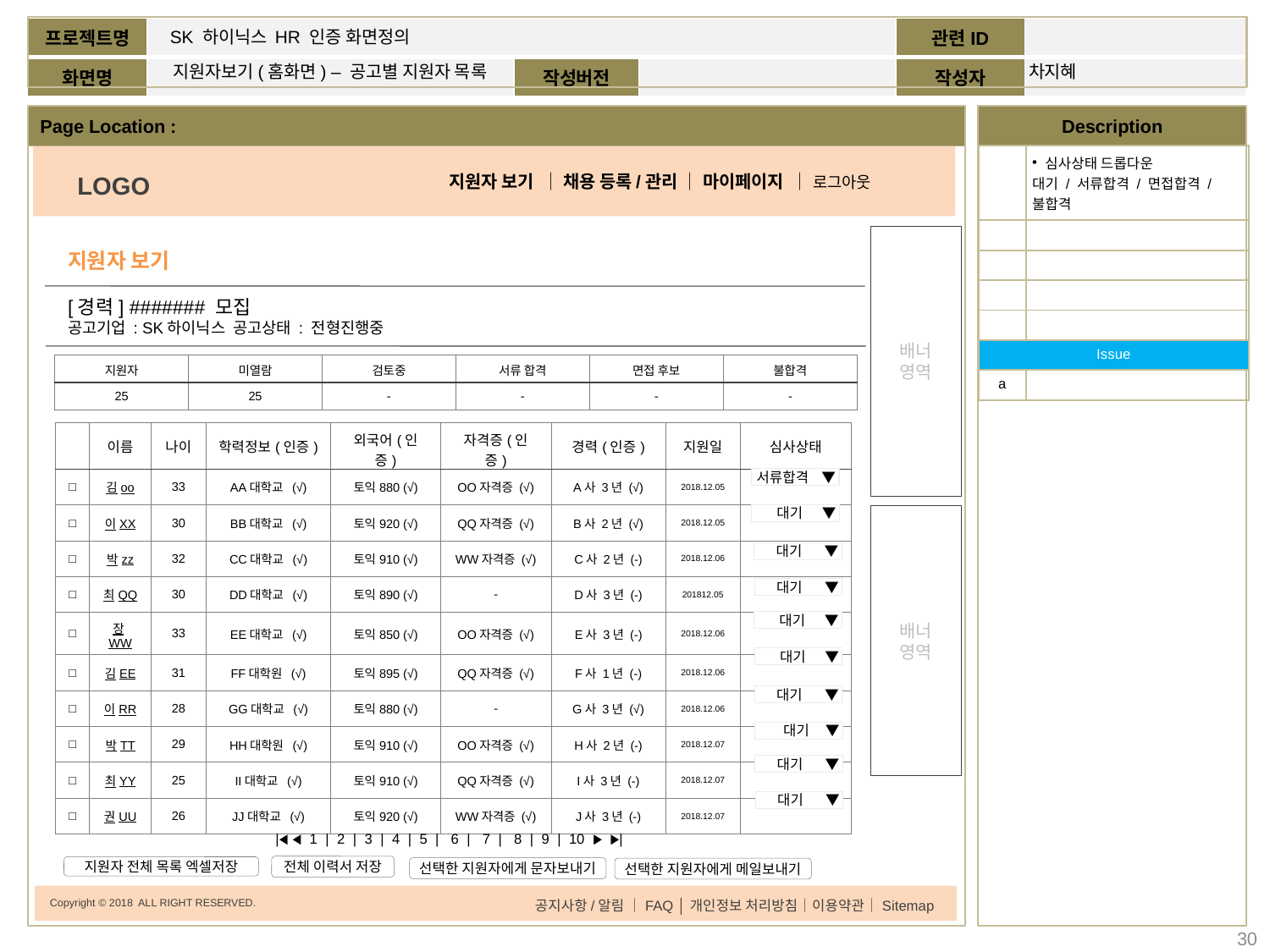

SK 하이닉스 HR 인증 화면정의
지원자보기(홈화면) – 공고별 지원자 목록
차지혜
|  | 심사상태 드롭다운 대기 / 서류합격 / 면접합격 / 불합격 |
| --- | --- |
|  |  |
|  |  |
|  |  |
|  |  |
| Issue |  |
| a |  |

LOGO
지원자 보기  │ 채용 등록/관리 │ 마이페이지  │ 로그아웃
배너
영역
지원자 보기
[경력] ####### 모집
공고기업 : SK하이닉스  공고상태 : 전형진행중
| 지원자 | 미열람 | 검토중 | 서류 합격 | 면접 후보 | 불합격 |
| --- | --- | --- | --- | --- | --- |
| 25 | 25 | - | - | - | - |
|  | 이름 | 나이 | 학력정보(인증) | 외국어(인증) | 자격증(인증) | 경력(인증) | 지원일 | 심사상태 |
| --- | --- | --- | --- | --- | --- | --- | --- | --- |
| □ | 김oo | 33 | AA대학교 (√) | 토익880 (√) | OO자격증 (√) | A사 3년 (√) | 2018.12.05 |  |
| □ | 이XX | 30 | BB대학교 (√) | 토익920 (√) | QQ자격증 (√) | B사 2년 (√) | 2018.12.05 |  |
| □ | 박zz | 32 | CC대학교 (√) | 토익910 (√) | WW자격증 (√) | C사 2년 (-) | 2018.12.06 |  |
| □ | 최QQ | 30 | DD대학교 (√) | 토익890 (√) | - | D사 3년 (-) | 201812.05 |  |
| □ | 장WW | 33 | EE대학교 (√) | 토익850 (√) | OO자격증 (√) | E사 3년 (-) | 2018.12.06 |  |
| □ | 김EE | 31 | FF대학원 (√) | 토익895 (√) | QQ자격증 (√) | F사 1년 (-) | 2018.12.06 |  |
| □ | 이RR | 28 | GG대학교 (√) | 토익880 (√) | - | G사 3년 (√) | 2018.12.06 |  |
| □ | 박TT | 29 | HH대학원 (√) | 토익910 (√) | OO자격증 (√) | H사 2년 (-) | 2018.12.07 |  |
| □ | 최YY | 25 | II대학교 (√) | 토익910 (√) | QQ자격증 (√) | I사 3년 (-) | 2018.12.07 |  |
| □ | 권UU | 26 | JJ대학교 (√) | 토익920 (√) | WW자격증 (√) | J사 3년 (-) | 2018.12.07 |  |
서류합격    ▼
대기      ▼
배너
영역
대기       ▼
대기       ▼
대기      ▼
대기      ▼
대기       ▼
대기     ▼
대기       ▼
대기       ▼
 |◀ ◀  1  |  2  |  3  |  4  |  5  |   6  |   7  |   8  |  9  |  10  ▶  ▶|
전체 이력서 저장
지원자 전체 목록 엑셀저장
선택한 지원자에게 문자보내기
선택한 지원자에게 메일보내기

Copyright © 2018  ALL RIGHT RESERVED.
공지사항/알림 │FAQ │개인정보 처리방침│이용약관│Sitemap
30